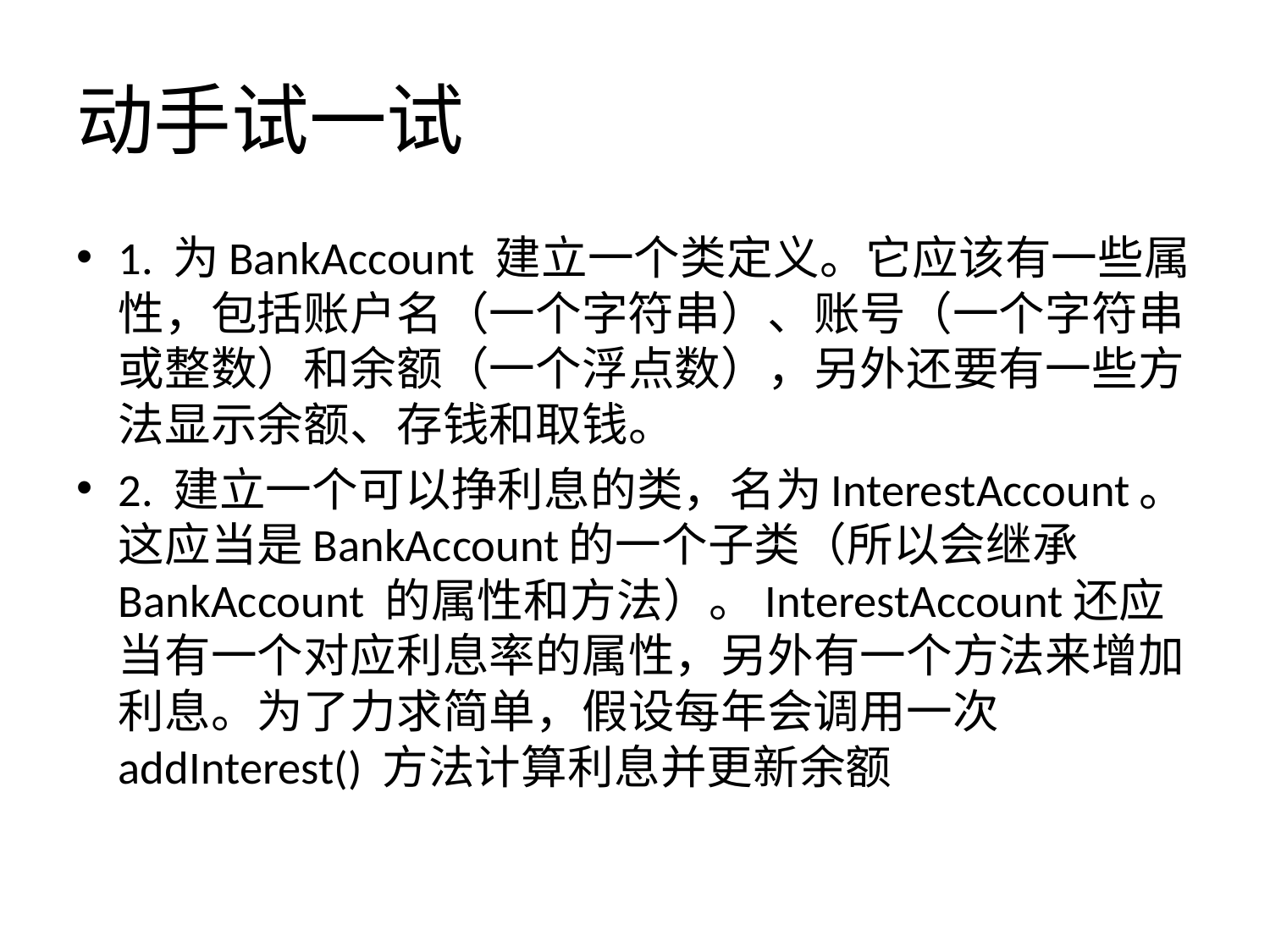

# 动手试一试
1. 为BankAccount 建立一个类定义。它应该有一些属性，包括账户名（一个字符串）、账号（一个字符串或整数）和余额（一个浮点数），另外还要有一些方法显示余额、存钱和取钱。
2. 建立一个可以挣利息的类，名为InterestAccount。这应当是BankAccount的一个子类（所以会继承BankAccount 的属性和方法）。InterestAccount还应当有一个对应利息率的属性，另外有一个方法来增加利息。为了力求简单，假设每年会调用一次addInterest() 方法计算利息并更新余额